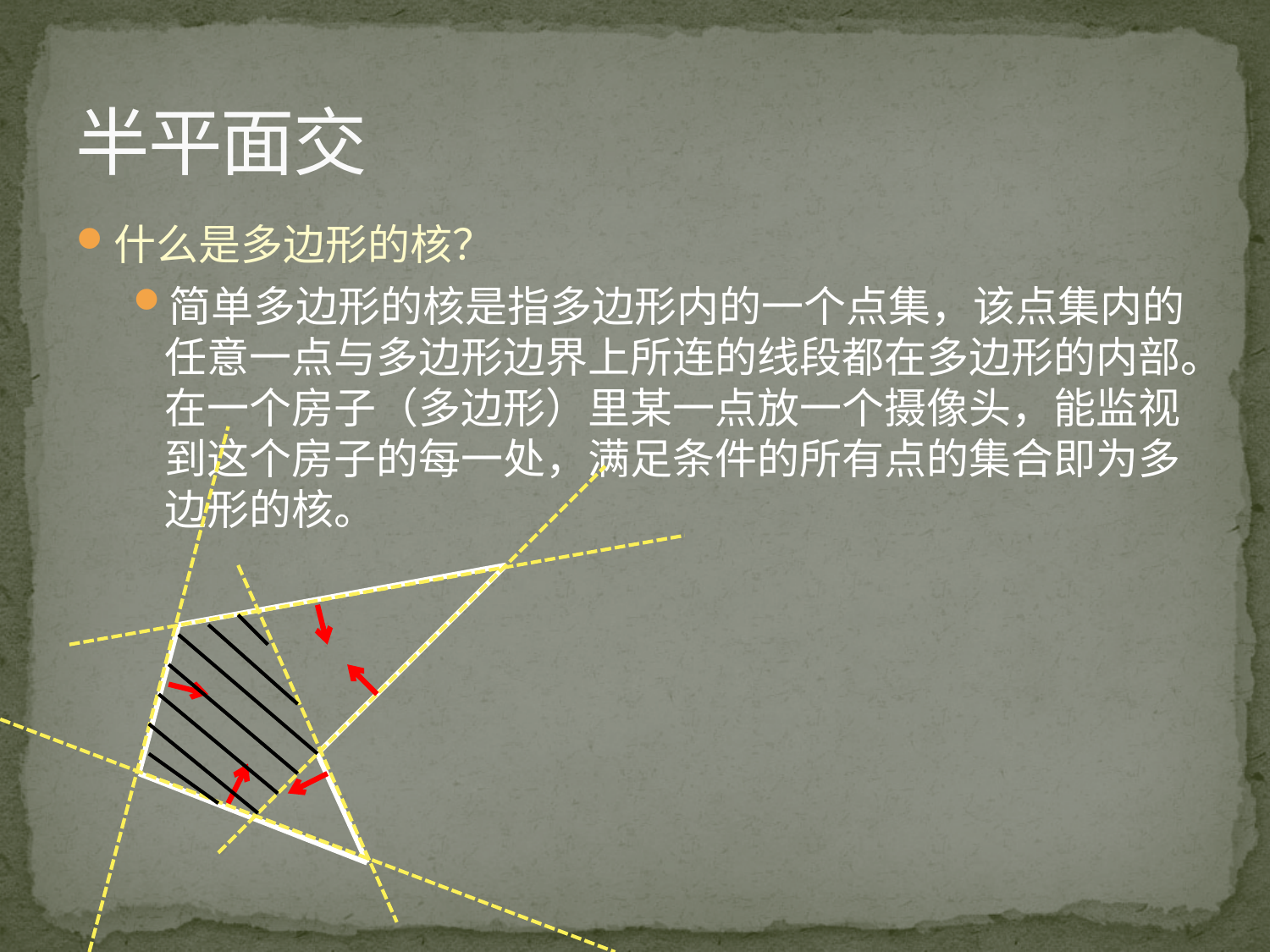

# 半平面交
什么是多边形的核？
简单多边形的核是指多边形内的一个点集，该点集内的任意一点与多边形边界上所连的线段都在多边形的内部。在一个房子（多边形）里某一点放一个摄像头，能监视到这个房子的每一处，满足条件的所有点的集合即为多边形的核。